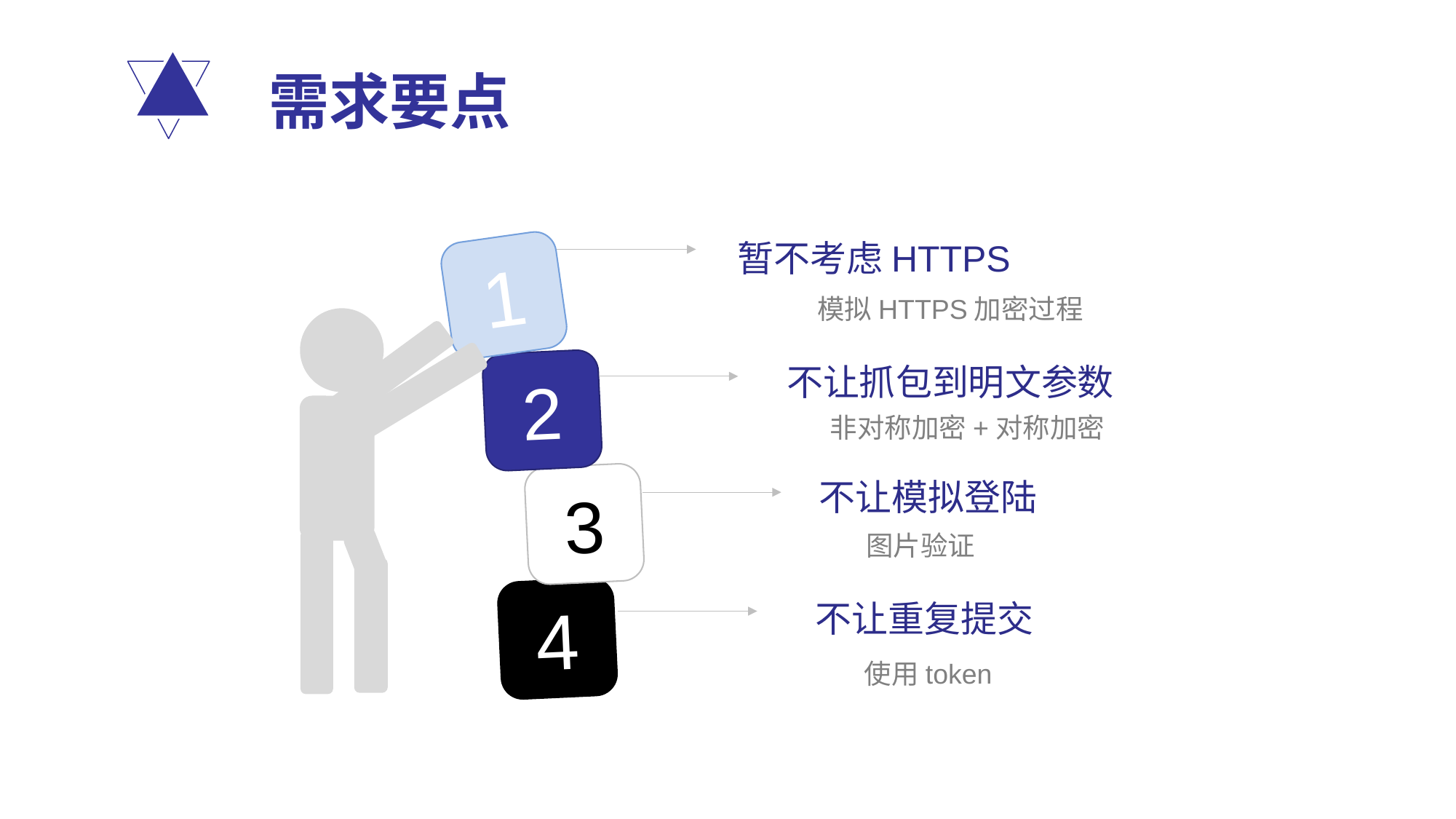

# 需求要点
暂不考虑HTTPS
1
模拟HTTPS加密过程

不让抓包到明文参数
2

非对称加密+对称加密
不让模拟登陆
不让抓包到明文参数
3
图片验证

不让重复提交
4
使用token